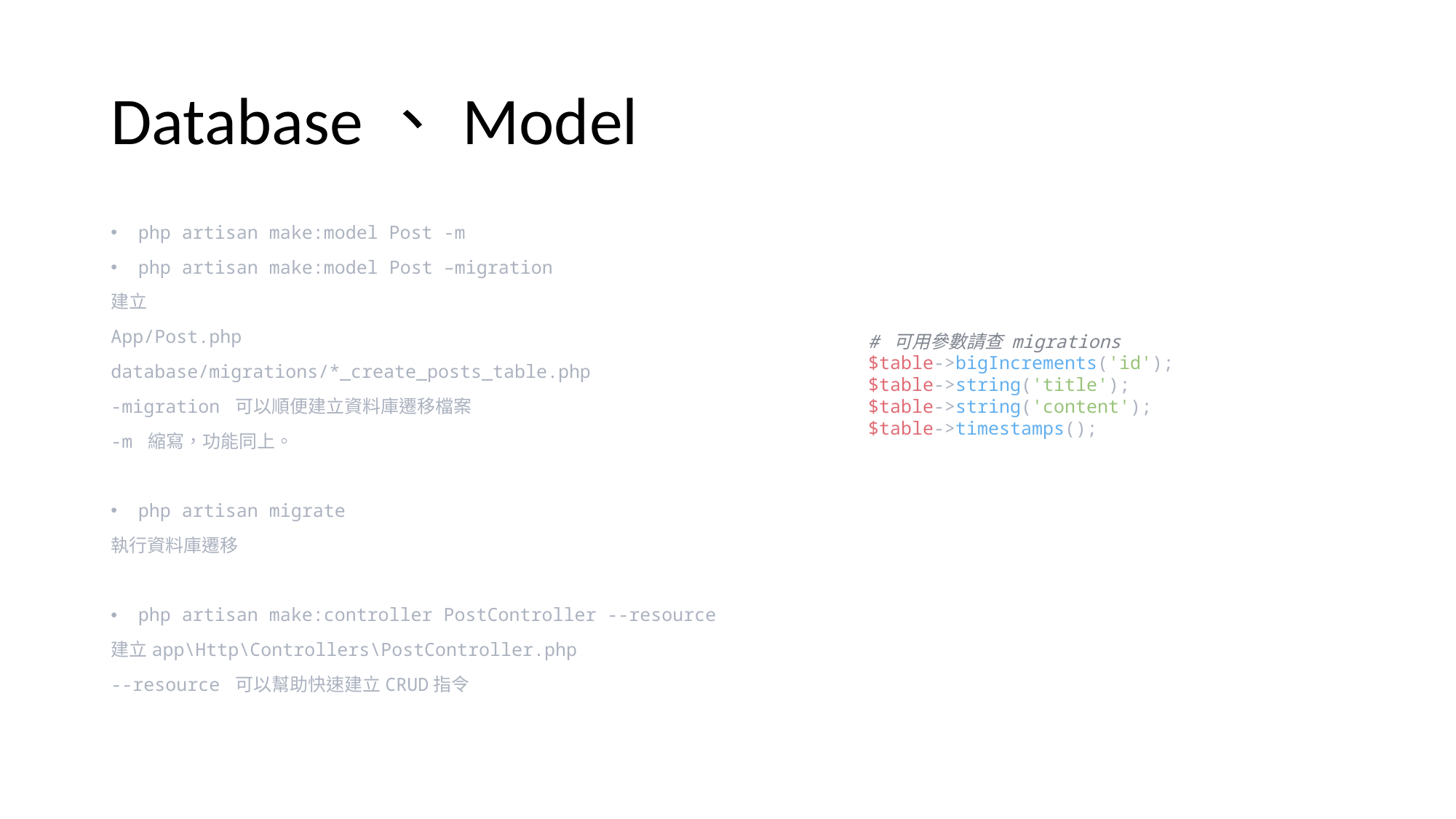

# Database、Model
php artisan make:model Post -m
php artisan make:model Post –migration
建立
App/Post.php
database/migrations/*_create_posts_table.php
-migration 可以順便建立資料庫遷移檔案
-m 縮寫，功能同上。

php artisan migrate
執行資料庫遷移

php artisan make:controller PostController --resource
建立app\Http\Controllers\PostController.php
--resource 可以幫助快速建立CRUD指令

# 可用參數請查 migrations
$table->bigIncrements('id');
$table->string('title');
$table->string('content');
$table->timestamps();